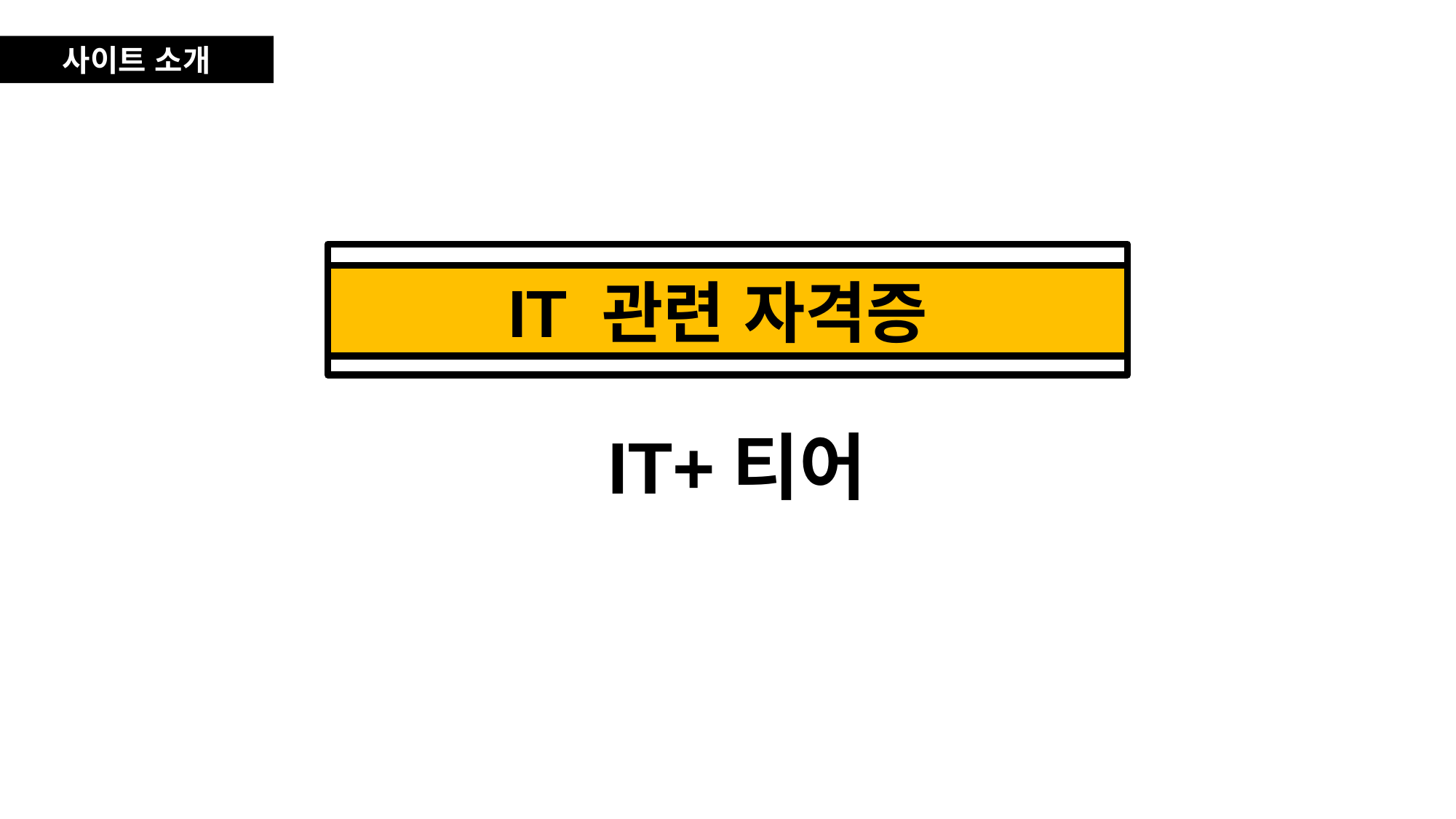

사이트 소개
아이티어 ITEA
IT 관련 자격증
IT+티어